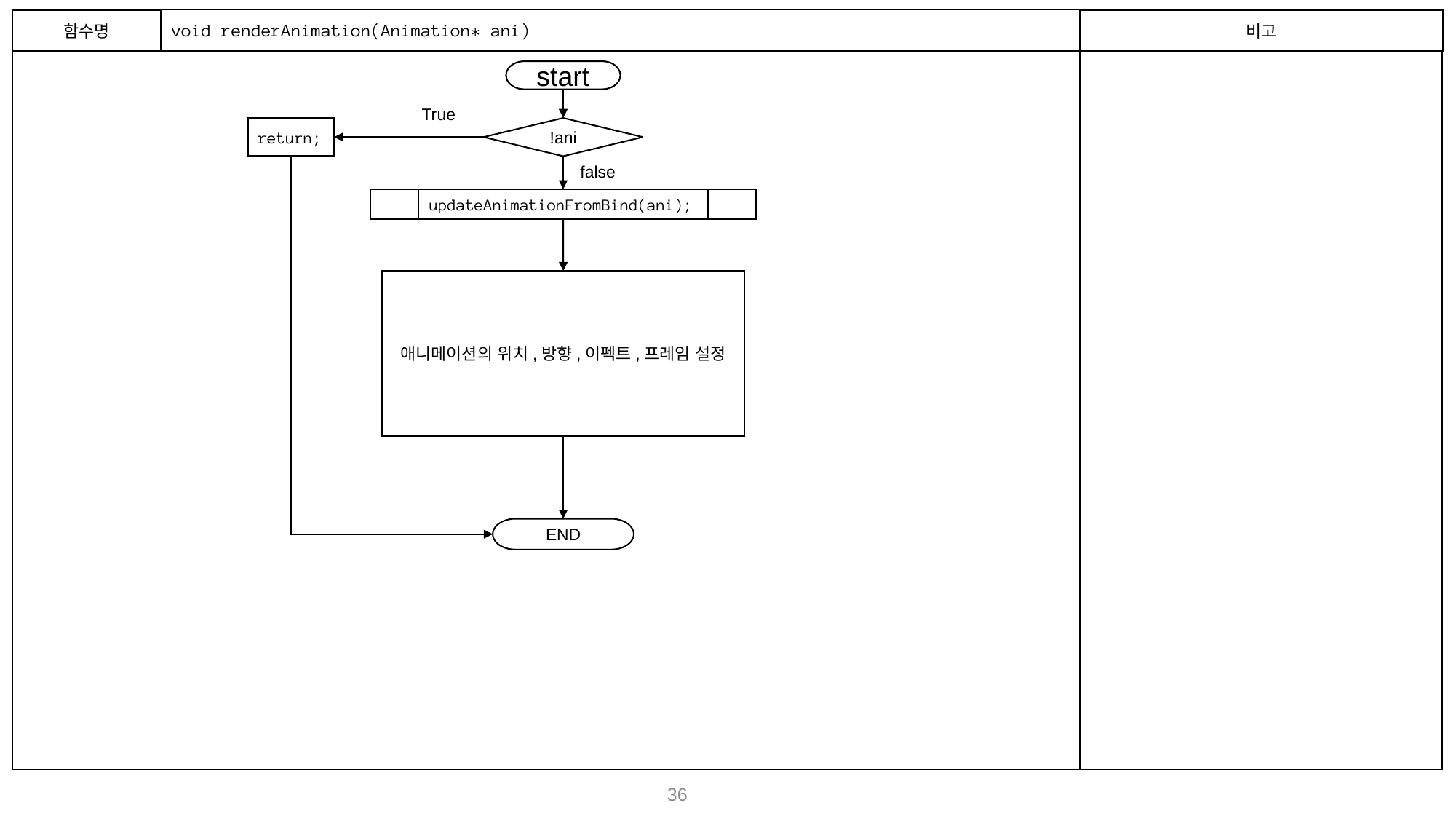

함수명
# void renderAnimation(Animation* ani)
비고

start
True
!ani
return;
false
updateAnimationFromBind(ani);
애니메이션의 위치,방향,이펙트,프레임 설정
END
36